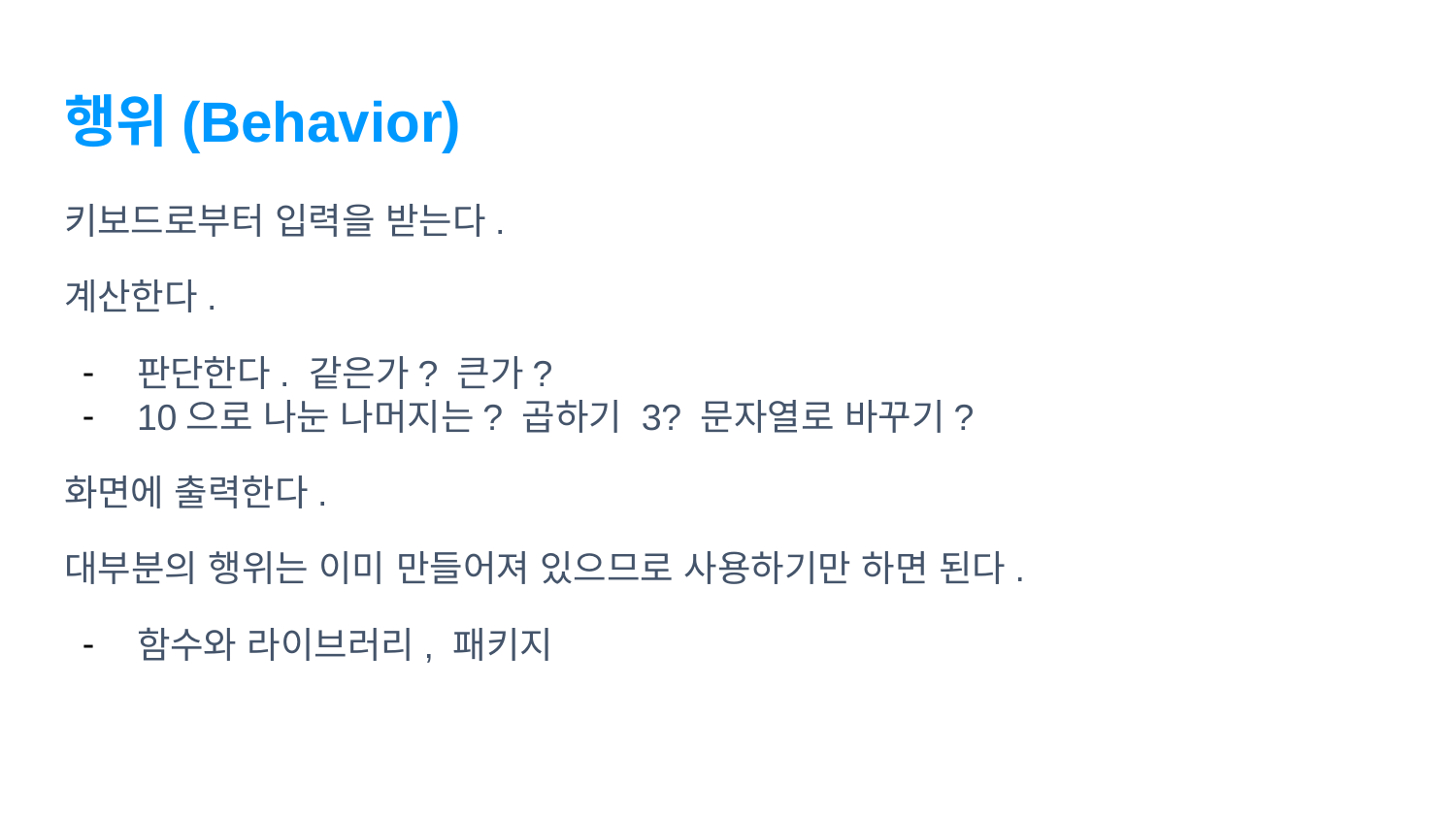

# 행위(Behavior)
키보드로부터 입력을 받는다.
계산한다.
판단한다. 같은가? 큰가?
10으로 나눈 나머지는? 곱하기 3? 문자열로 바꾸기?
화면에 출력한다.
대부분의 행위는 이미 만들어져 있으므로 사용하기만 하면 된다.
함수와 라이브러리, 패키지